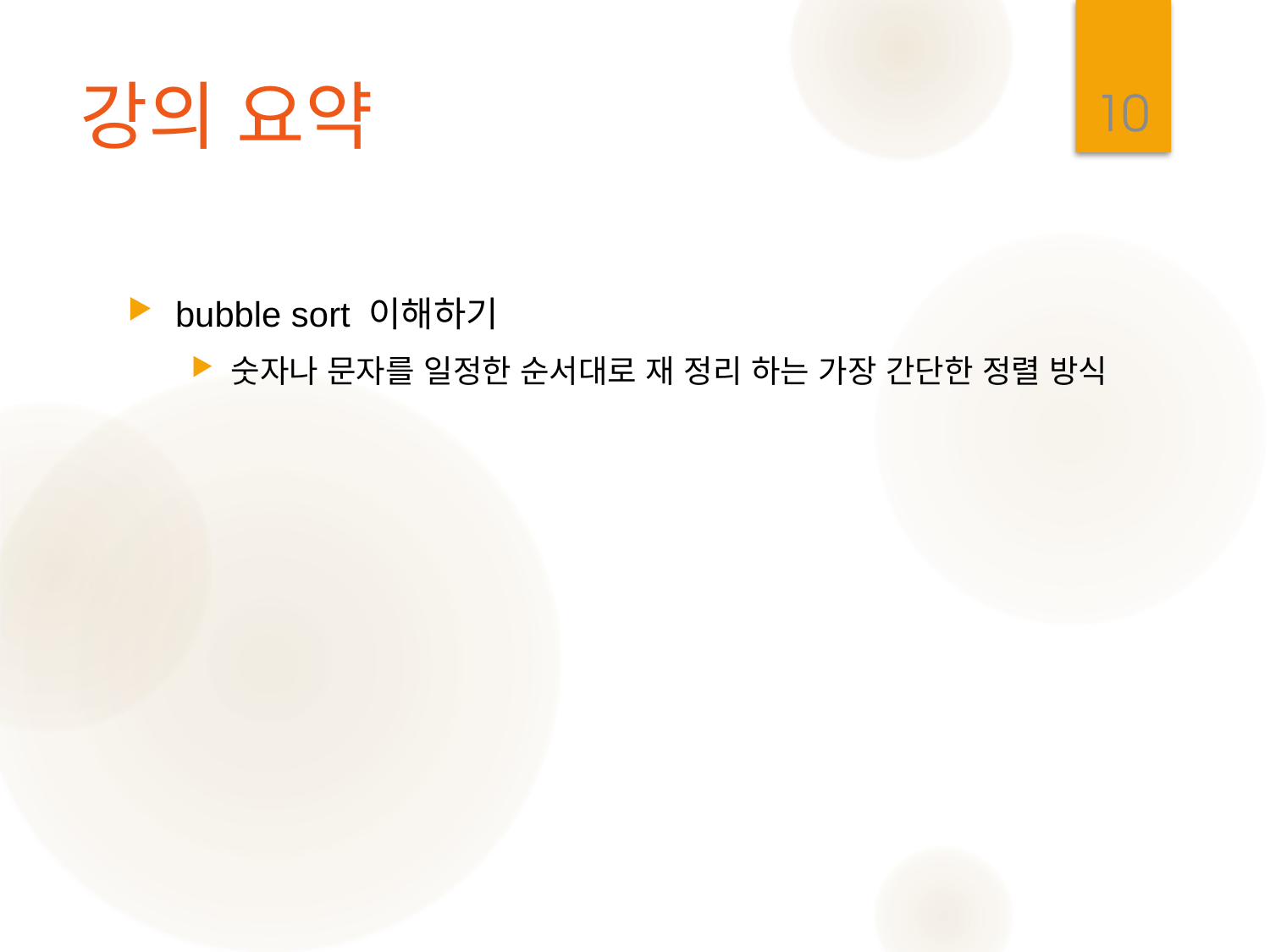

10
# 강의 요약

bubble sort 이해하기
숫자나 문자를 일정한 순서대로 재 정리 하는 가장 간단한 정렬 방식